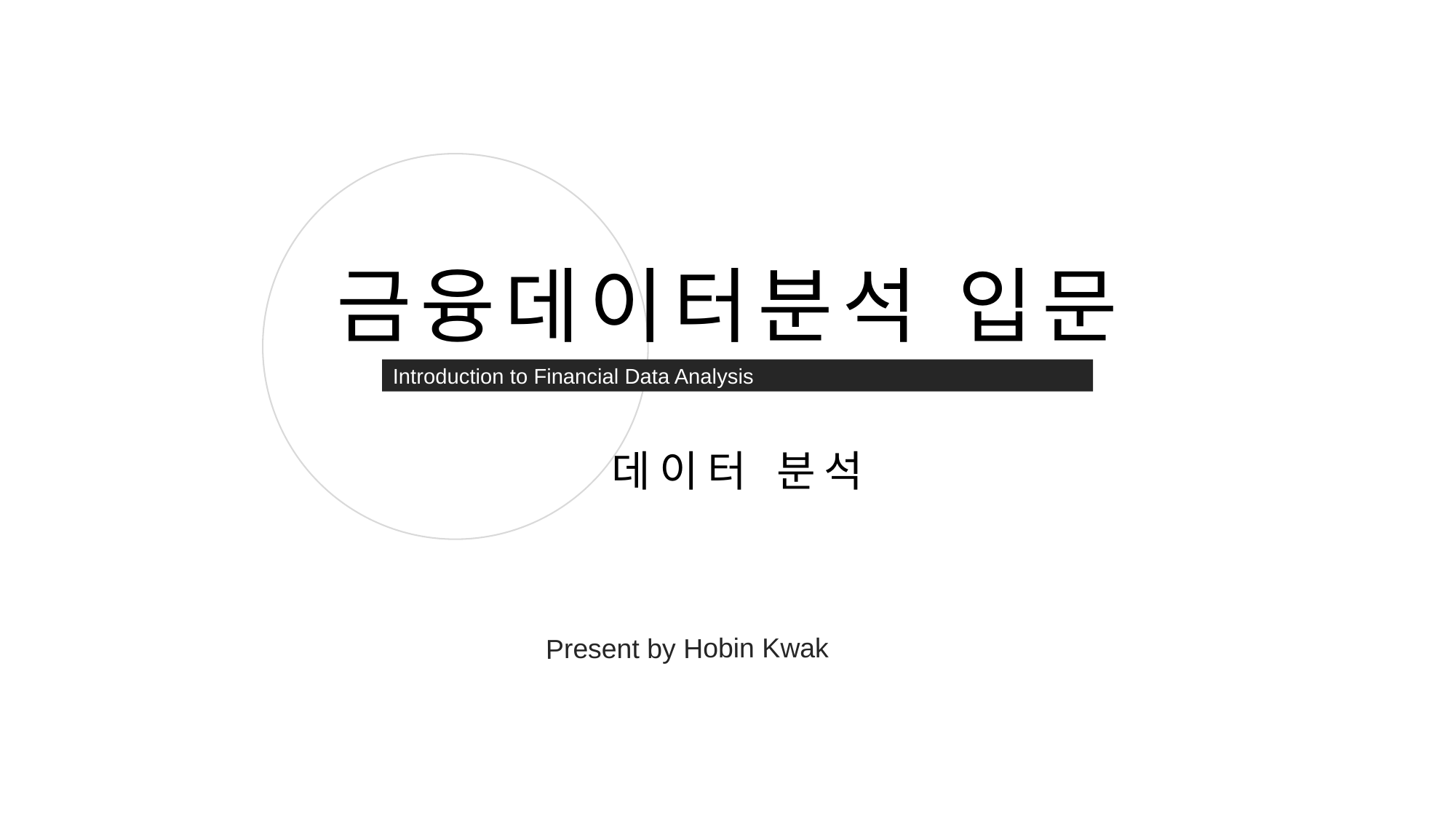

금융데이터분석 입문
Introduction to Financial Data Analysis
데이터 분석
Present by Hobin Kwak